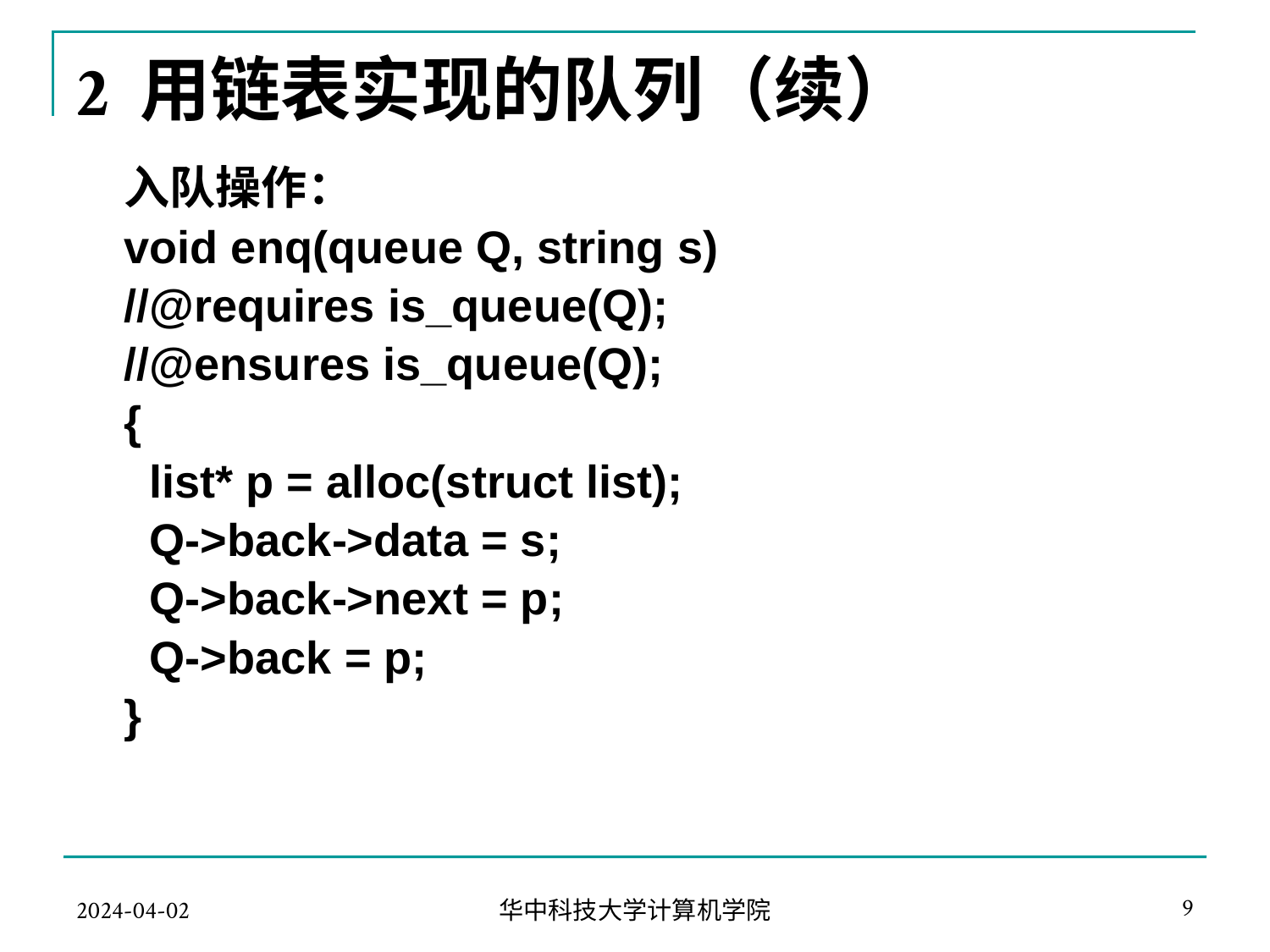

# 2 用链表实现的队列（续）
	入队操作：
	void enq(queue Q, string s)
	//@requires is_queue(Q);
	//@ensures is_queue(Q);
	{
	  list* p = alloc(struct list);
	  Q->back->data = s;
	  Q->back->next = p;
	  Q->back = p;
	}

2024-04-02
9
华中科技大学计算机学院